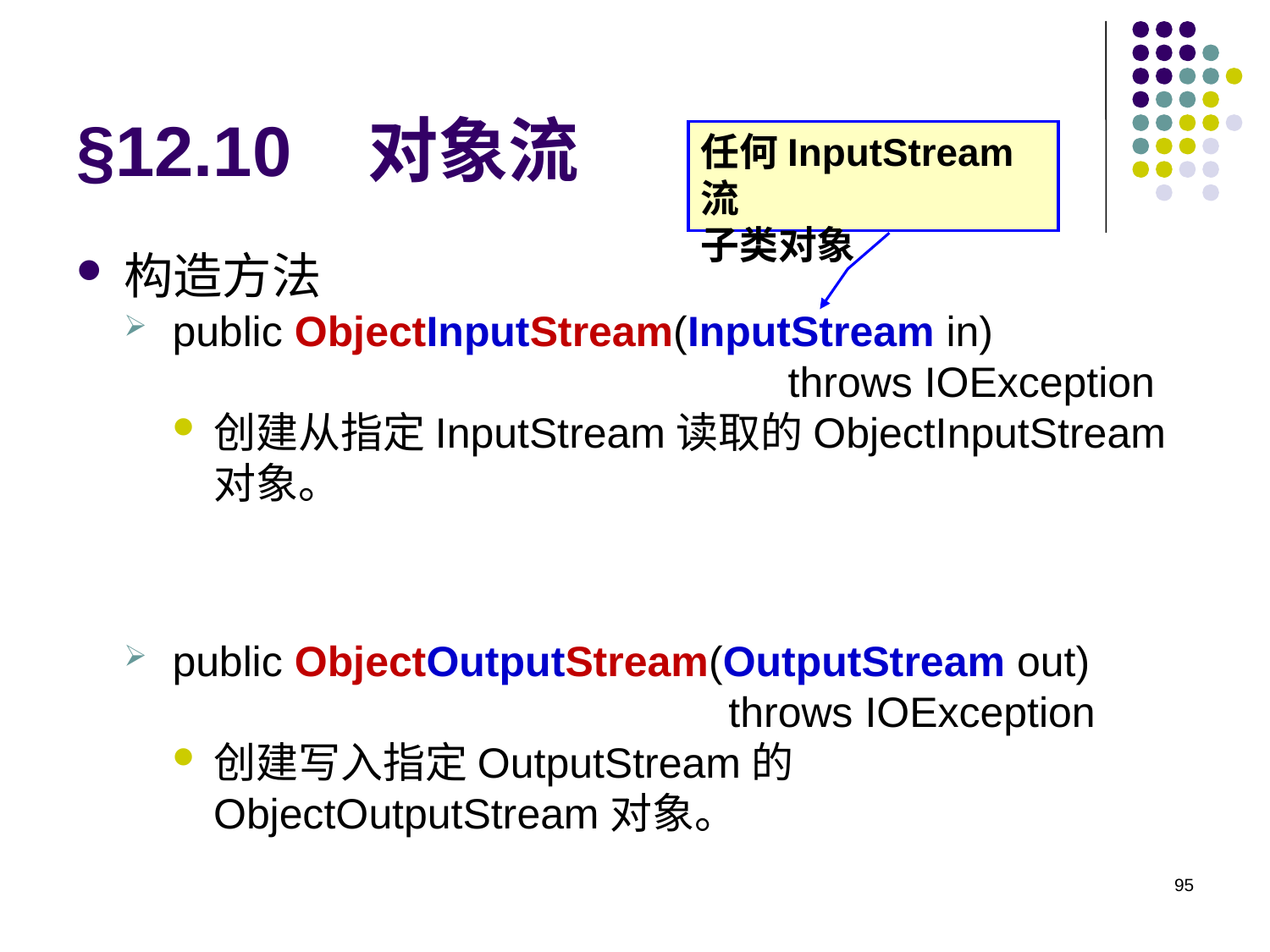

# §12.10   对象流
任何InputStream流
子类对象
构造方法
public ObjectInputStream(InputStream in)
                                                        throws IOException
创建从指定InputStream读取的ObjectInputStream对象。

public ObjectOutputStream(OutputStream out)
                                                   throws IOException
创建写入指定OutputStream的ObjectOutputStream对象。
95